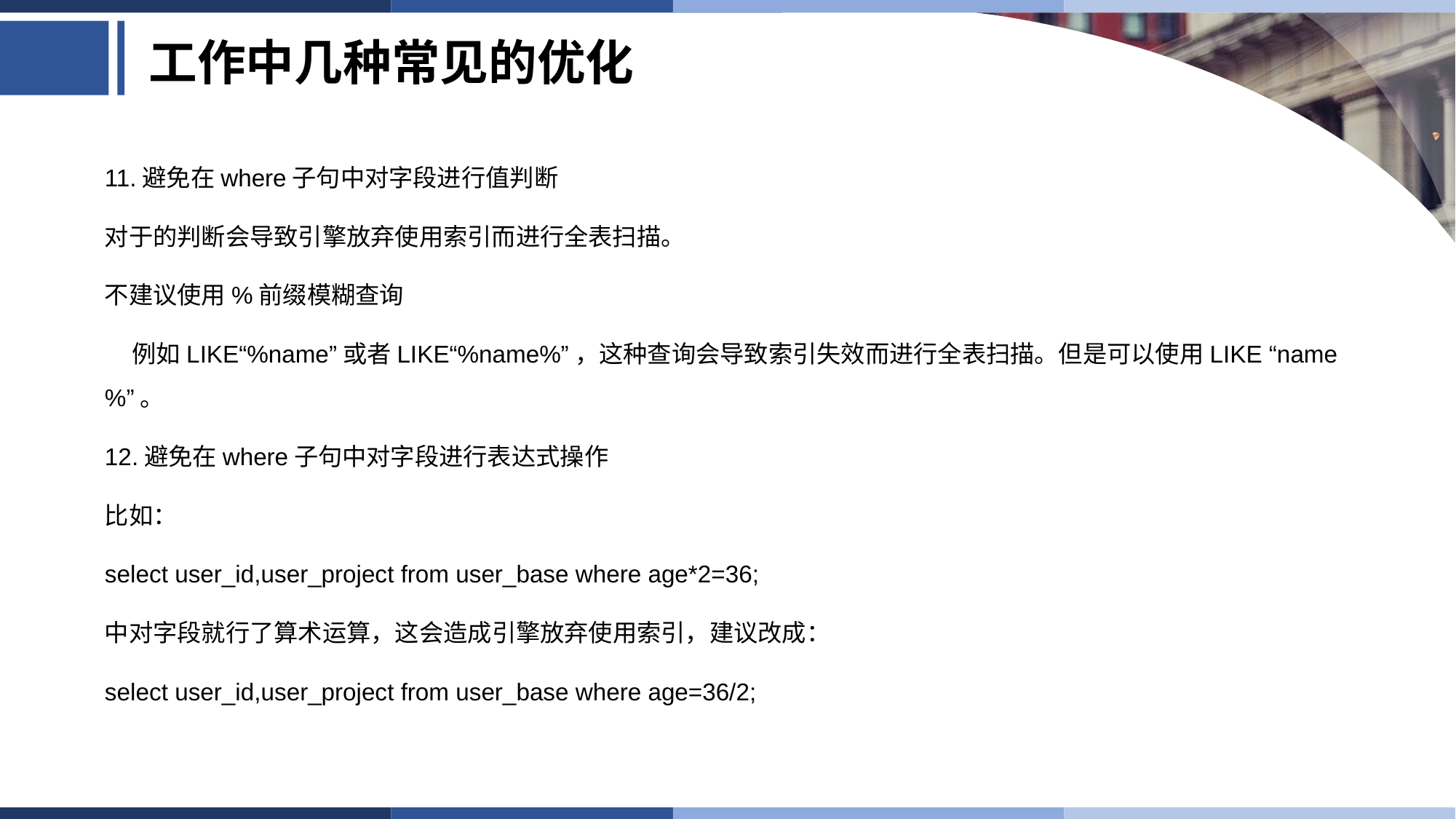

# 工作中几种常见的优化
11.避免在where子句中对字段进行值判断
对于的判断会导致引擎放弃使用索引而进行全表扫描。
不建议使用%前缀模糊查询
    例如LIKE“%name”或者LIKE“%name%”，这种查询会导致索引失效而进行全表扫描。但是可以使用LIKE “name%”。
12.避免在where子句中对字段进行表达式操作
比如：
select user_id,user_project from user_base where age*2=36;
中对字段就行了算术运算，这会造成引擎放弃使用索引，建议改成：
select user_id,user_project from user_base where age=36/2;